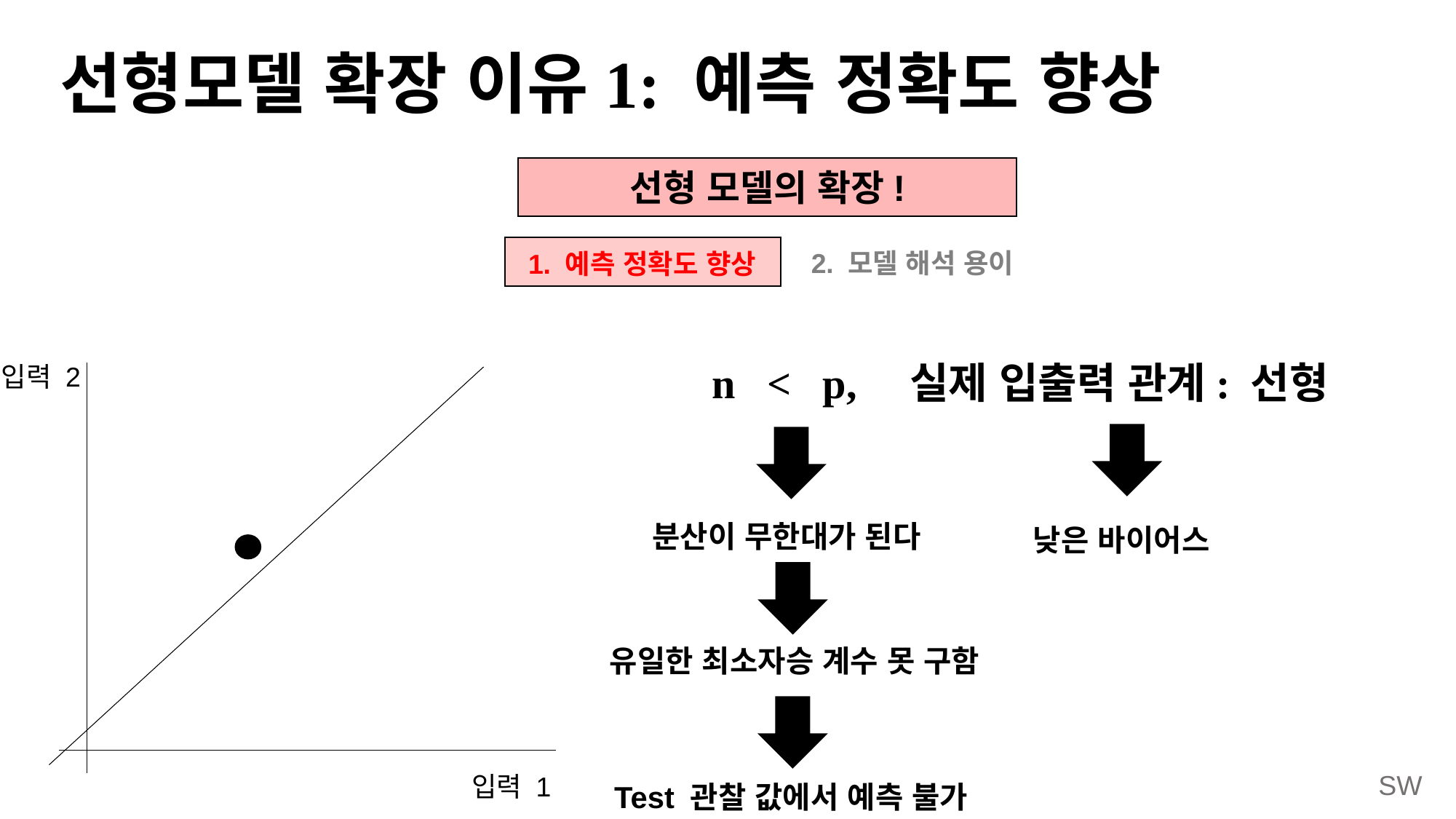

# 선형모델 확장 이유1: 예측 정확도 향상
선형 모델의 확장!

2. 모델 해석 용이
1. 예측 정확도 향상
n   <   p,    실제 입출력 관계: 선형
입력 2

분산이 무한대가 된다
낮은 바이어스

유일한 최소자승 계수 못 구함

입력 1
Test 관찰 값에서 예측 불가